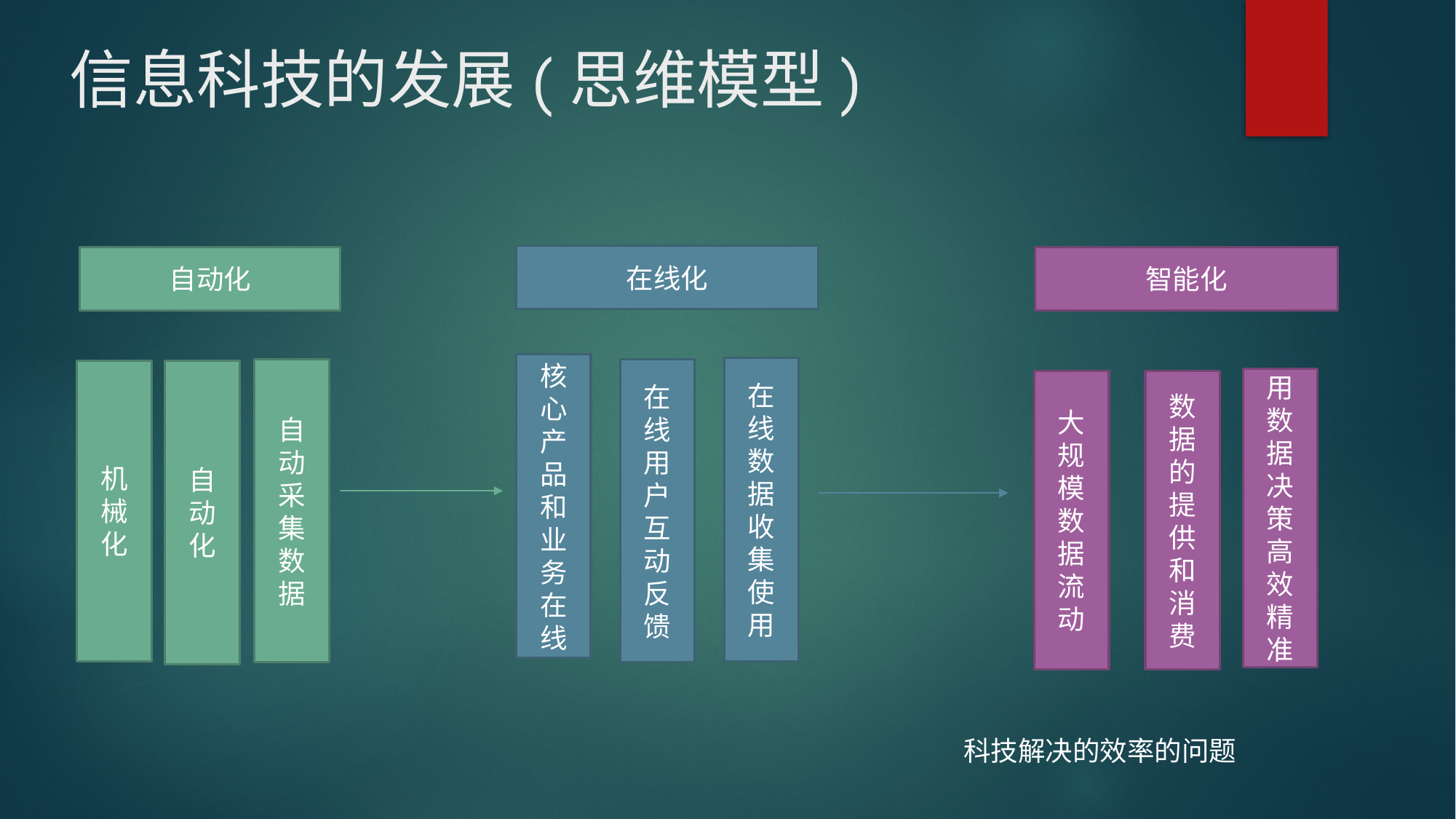

# 信息科技的发展(思维模型)
在线化
自动化
智能化
核心产品和业务在线
在线数据收集
使用
在线用户互动反馈
自动采集数据
机械化
自动化
用数据决策高效精准
数据的提供和消费
大规模数据流动
科技解决的效率的问题